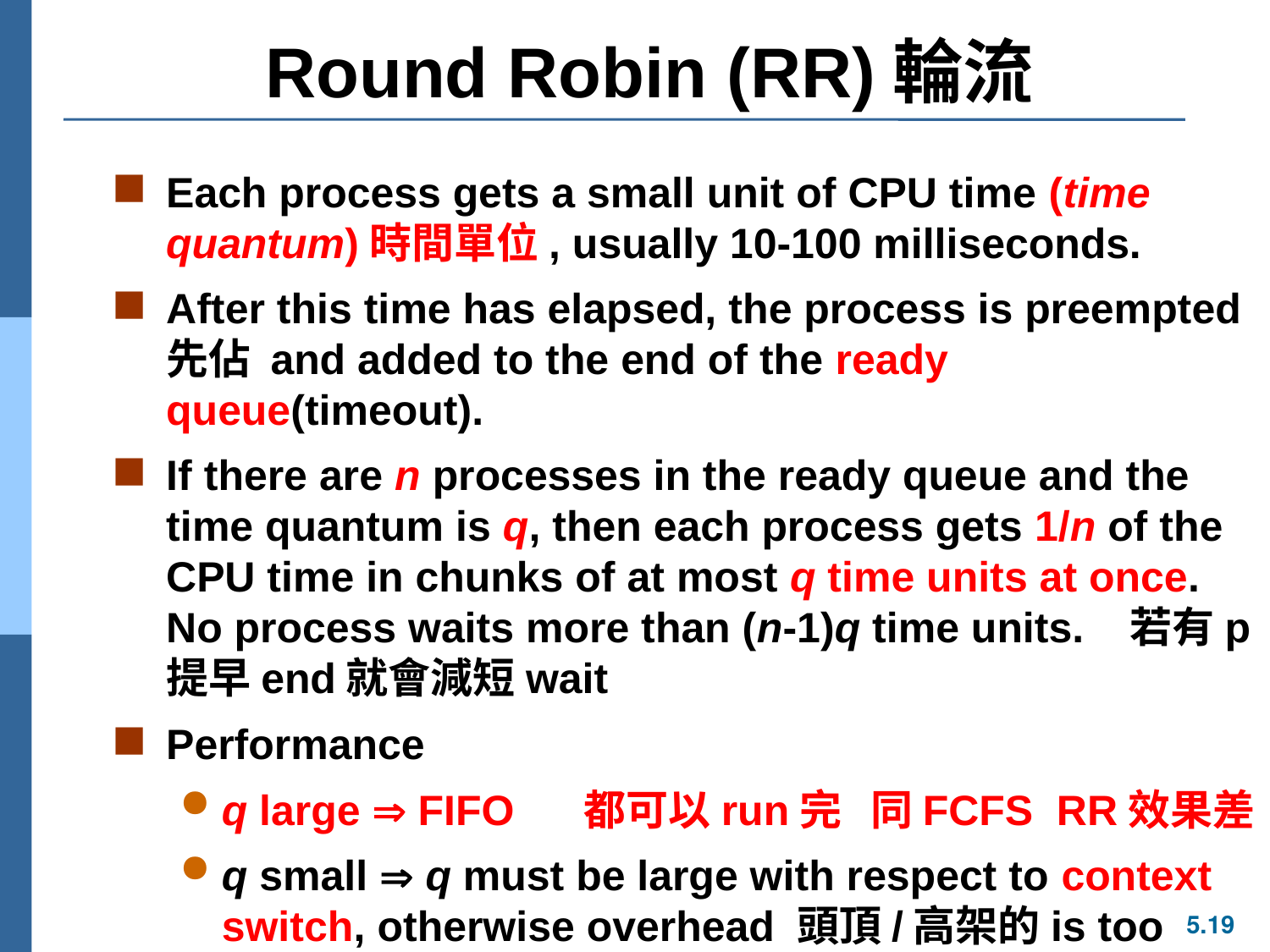

# Round Robin (RR)輪流
Each process gets a small unit of CPU time (time quantum)時間單位, usually 10-100 milliseconds.
After this time has elapsed, the process is preempted先佔 and added to the end of the ready queue(timeout).
If there are n processes in the ready queue and the time quantum is q, then each process gets 1/n of the CPU time in chunks of at most q time units at once.  No process waits more than (n-1)q time units.   若有p提早end就會減短wait
Performance
q large ⇒ FIFO     都可以run完   同FCFS  RR效果差
q small ⇒ q must be large with respect to context switch, otherwise overhead 頭頂/高架的is too high